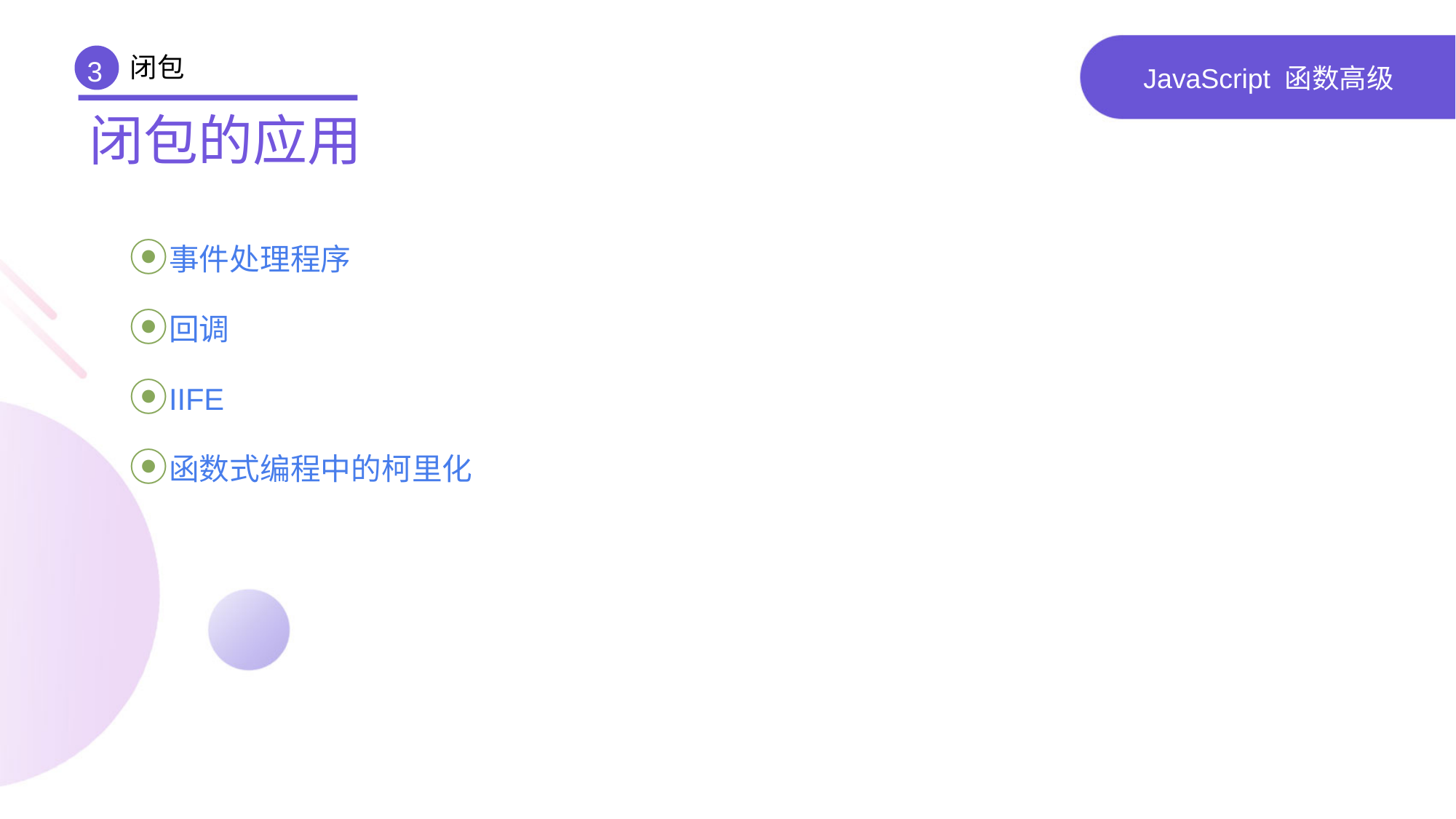

闭包
3
# JavaScript 函数高级
闭包的应用
事件处理程序
回调
IIFE
函数式编程中的柯里化